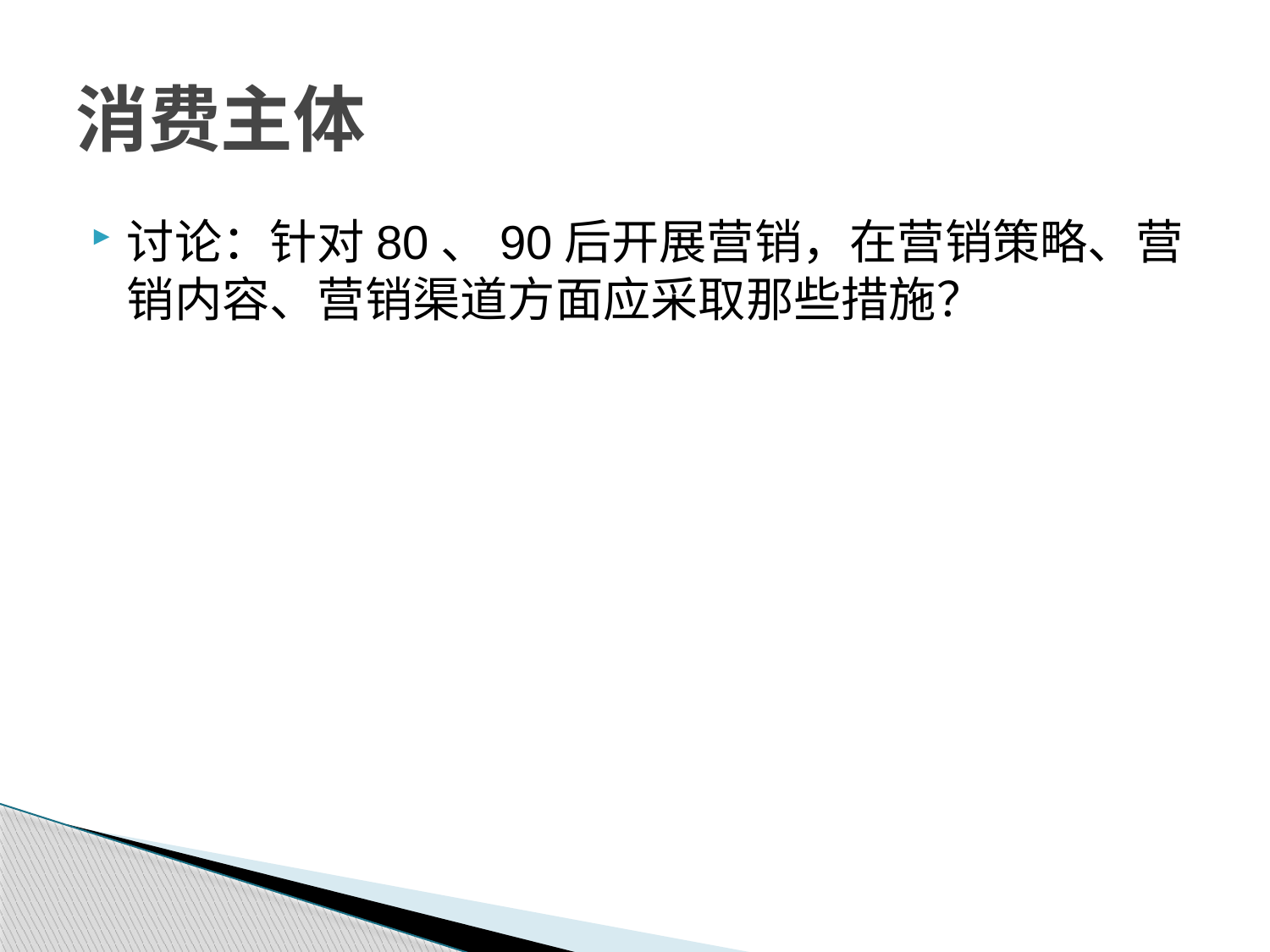

# 消费主体
讨论：针对80、90后开展营销，在营销策略、营销内容、营销渠道方面应采取那些措施？